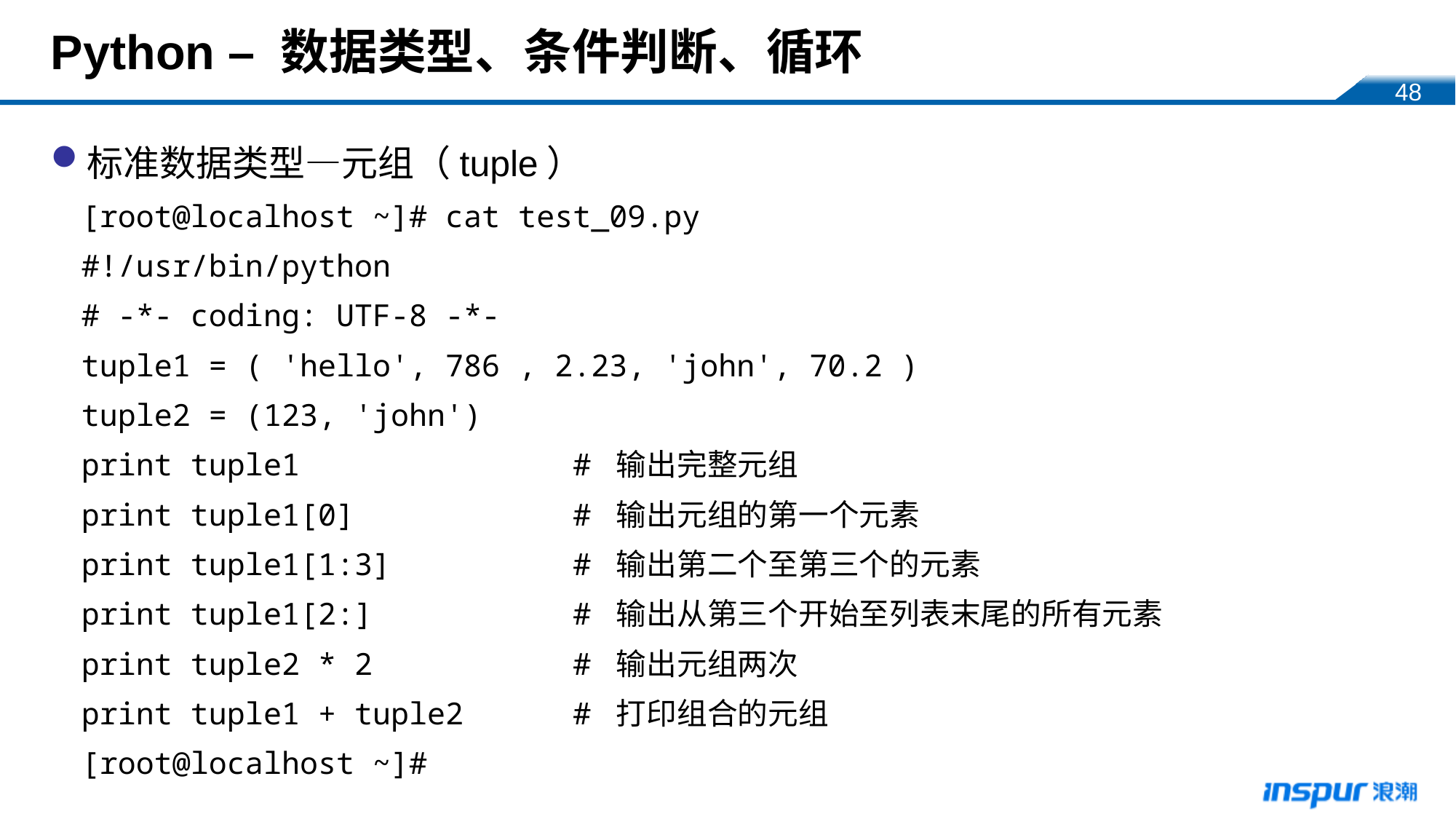

# Python – 数据类型、条件判断、循环
标准数据类型—元组（tuple）
[root@localhost ~]# cat test_09.py
#!/usr/bin/python
# -*- coding: UTF-8 -*-
tuple1 = ( 'hello', 786 , 2.23, 'john', 70.2 )
tuple2 = (123, 'john')
print tuple1               # 输出完整元组
print tuple1[0]            # 输出元组的第一个元素
print tuple1[1:3]          # 输出第二个至第三个的元素
print tuple1[2:]           # 输出从第三个开始至列表末尾的所有元素
print tuple2 * 2           # 输出元组两次
print tuple1 + tuple2      # 打印组合的元组
[root@localhost ~]#